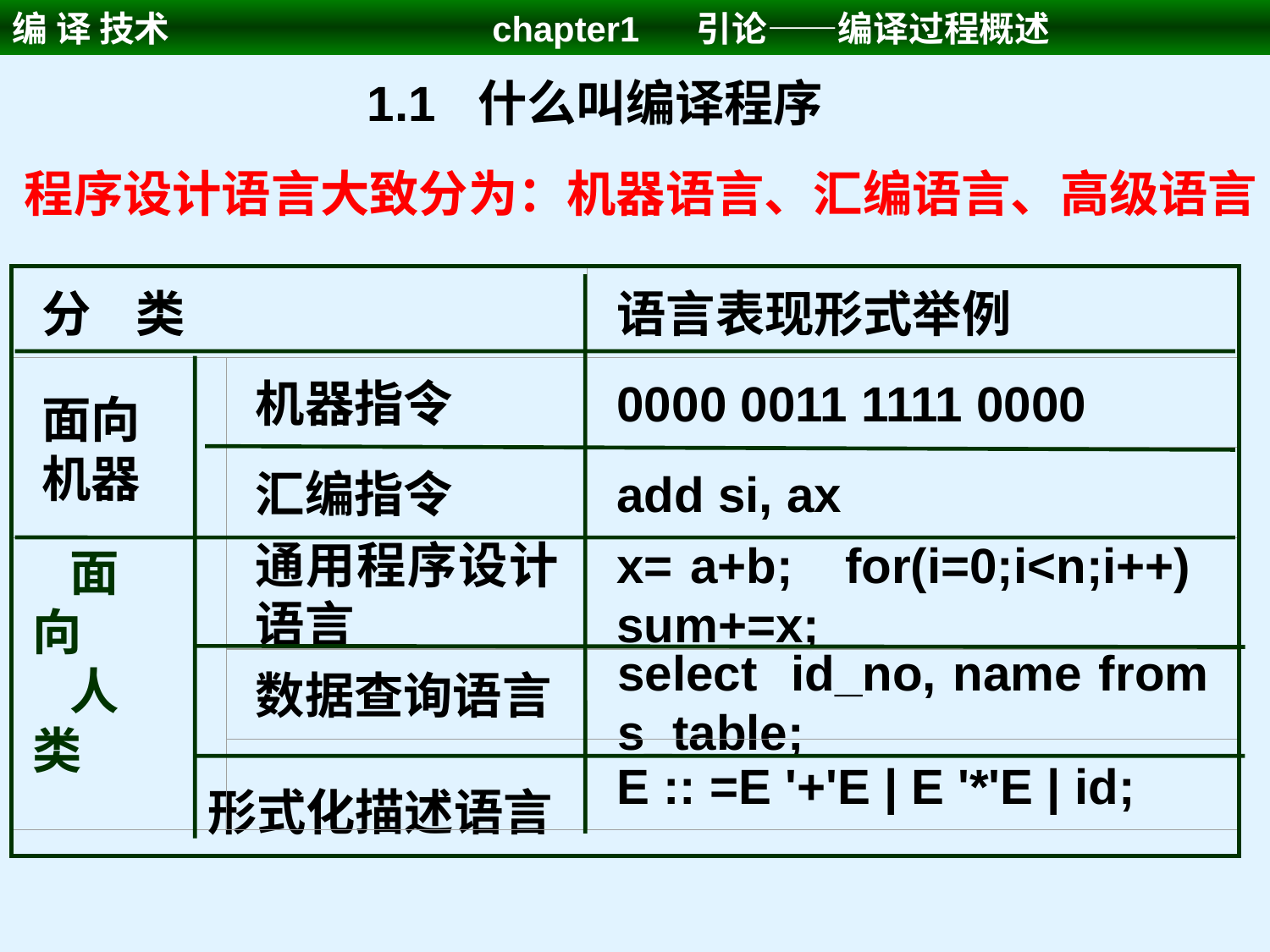

1.1 什么叫编译程序
程序设计语言大致分为：机器语言、汇编语言、高级语言

分    类

语言表现形式举例

面向
机器

机器指令

0000 0011 1111 0000

汇编指令

add si, ax

通用程序设计语言

x= a+b;   for(i=0;i<n;i++)  sum+=x;
面向
人类

数据查询语言

select  id_no, name from s_table;

E :: =E '+'E | E '*'E | id;

形式化描述语言